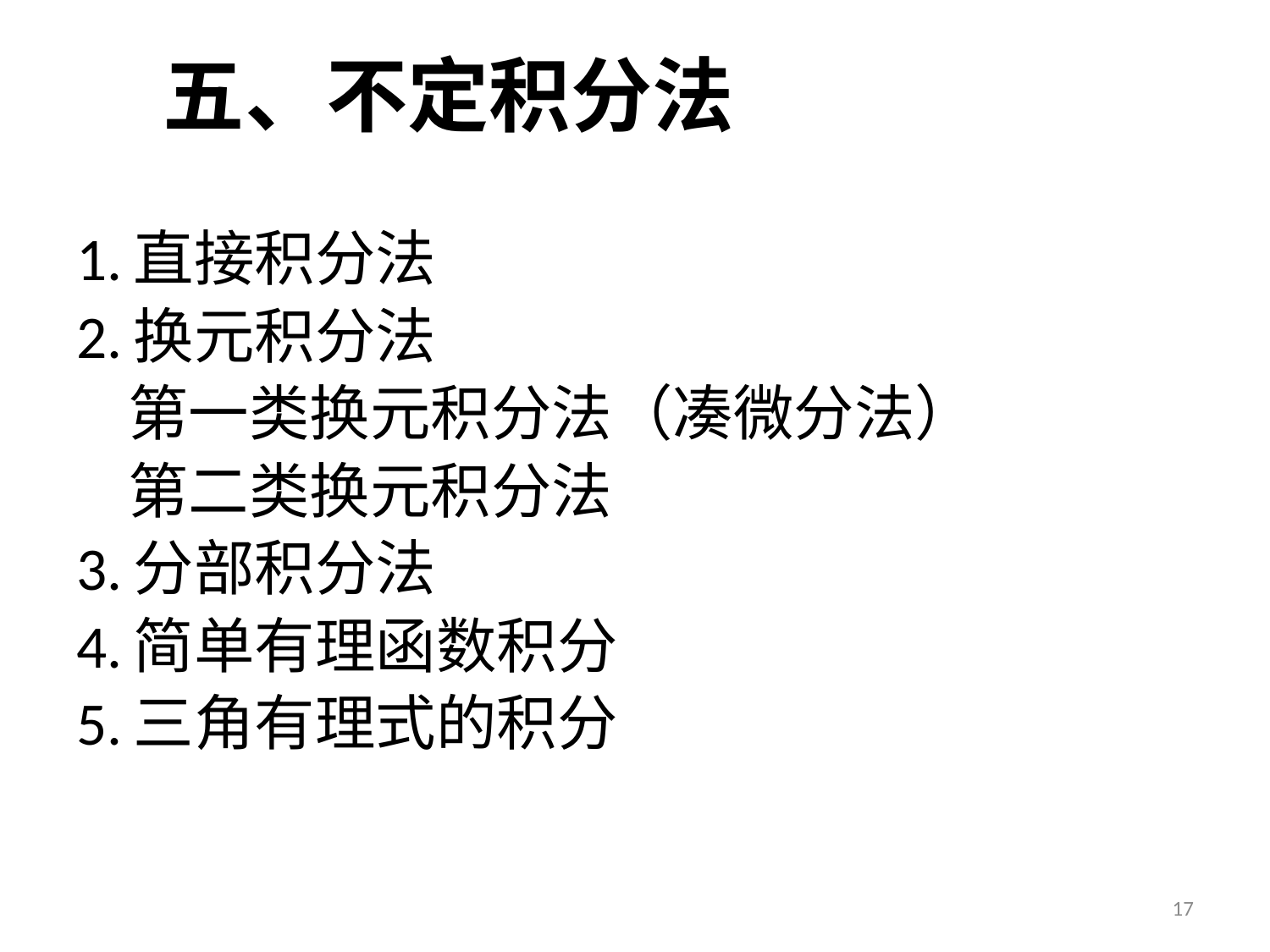

# 五、不定积分法
1.直接积分法
2.换元积分法
   第一类换元积分法（凑微分法）
   第二类换元积分法
3.分部积分法
4.简单有理函数积分
5.三角有理式的积分
17